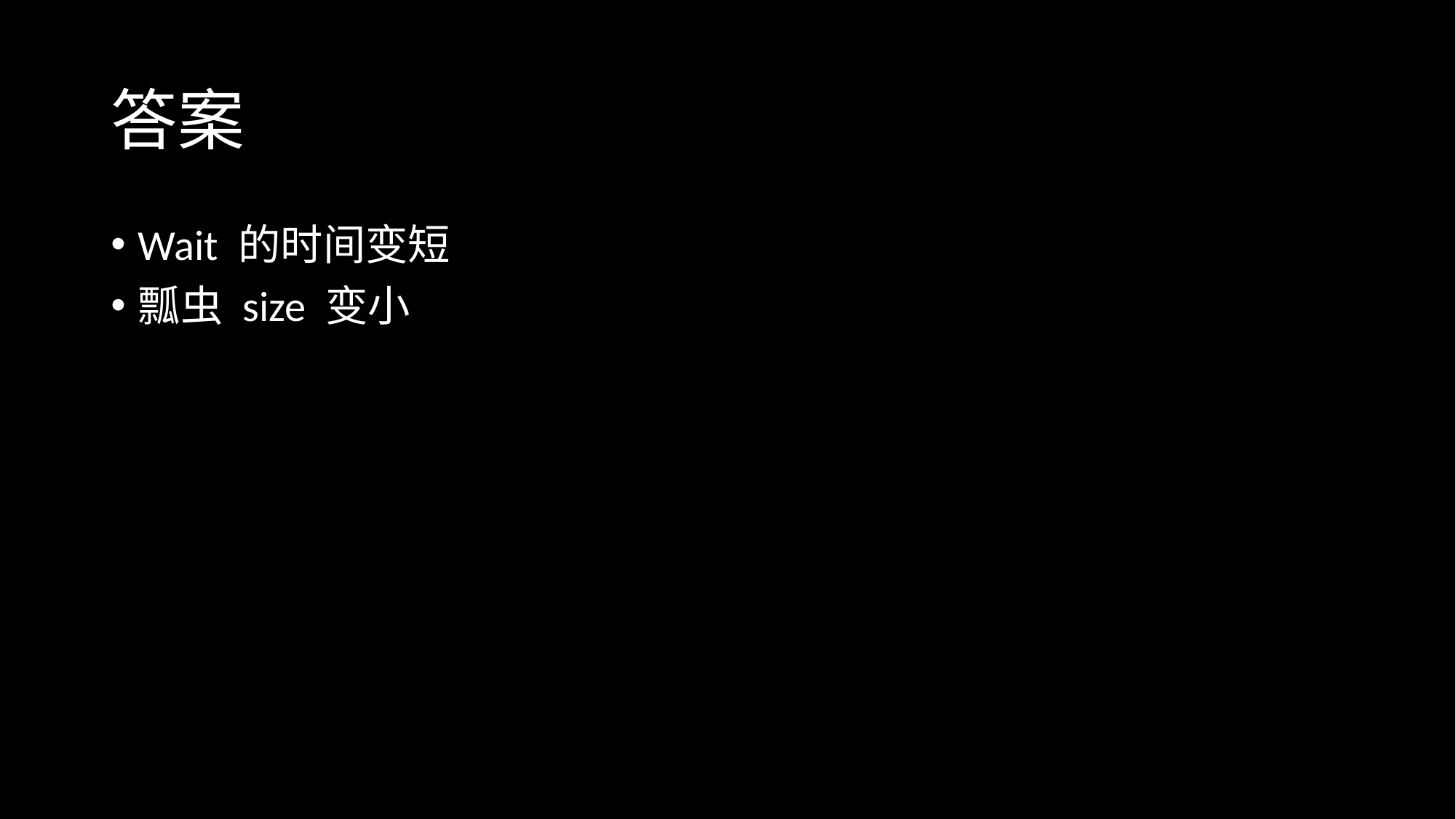

# 答案
Wait 的时间变短
瓢虫 size 变小